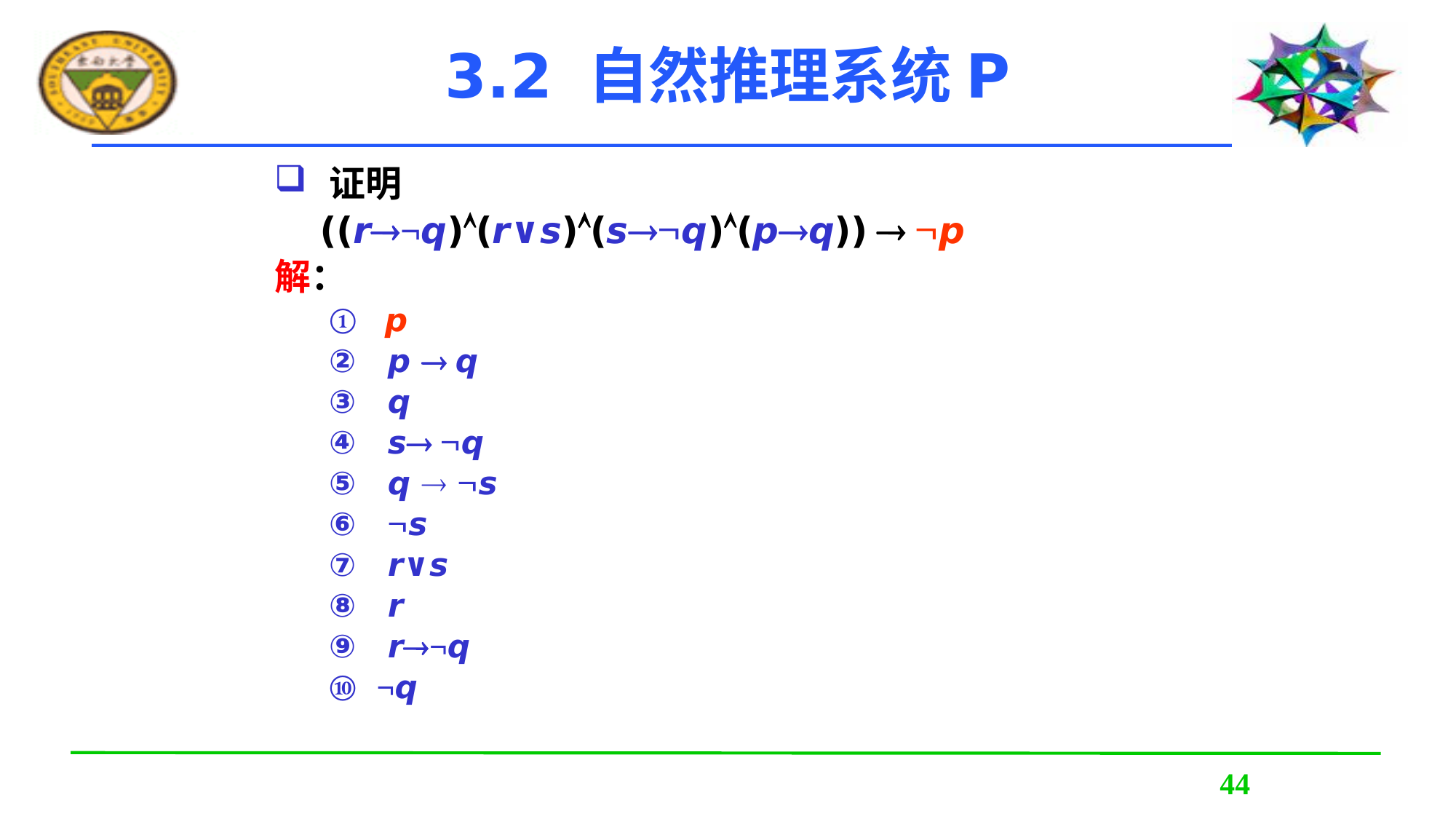

# 3.2 自然推理系统P
证明
     ((r→¬q)∧(r∨s)∧(s→¬q)∧(p→q)) → ¬p
解：
 p
 p → q
 q
 s→ ¬q
 q → ¬s
 ¬s
 r∨s
 r
 r→¬q
¬q